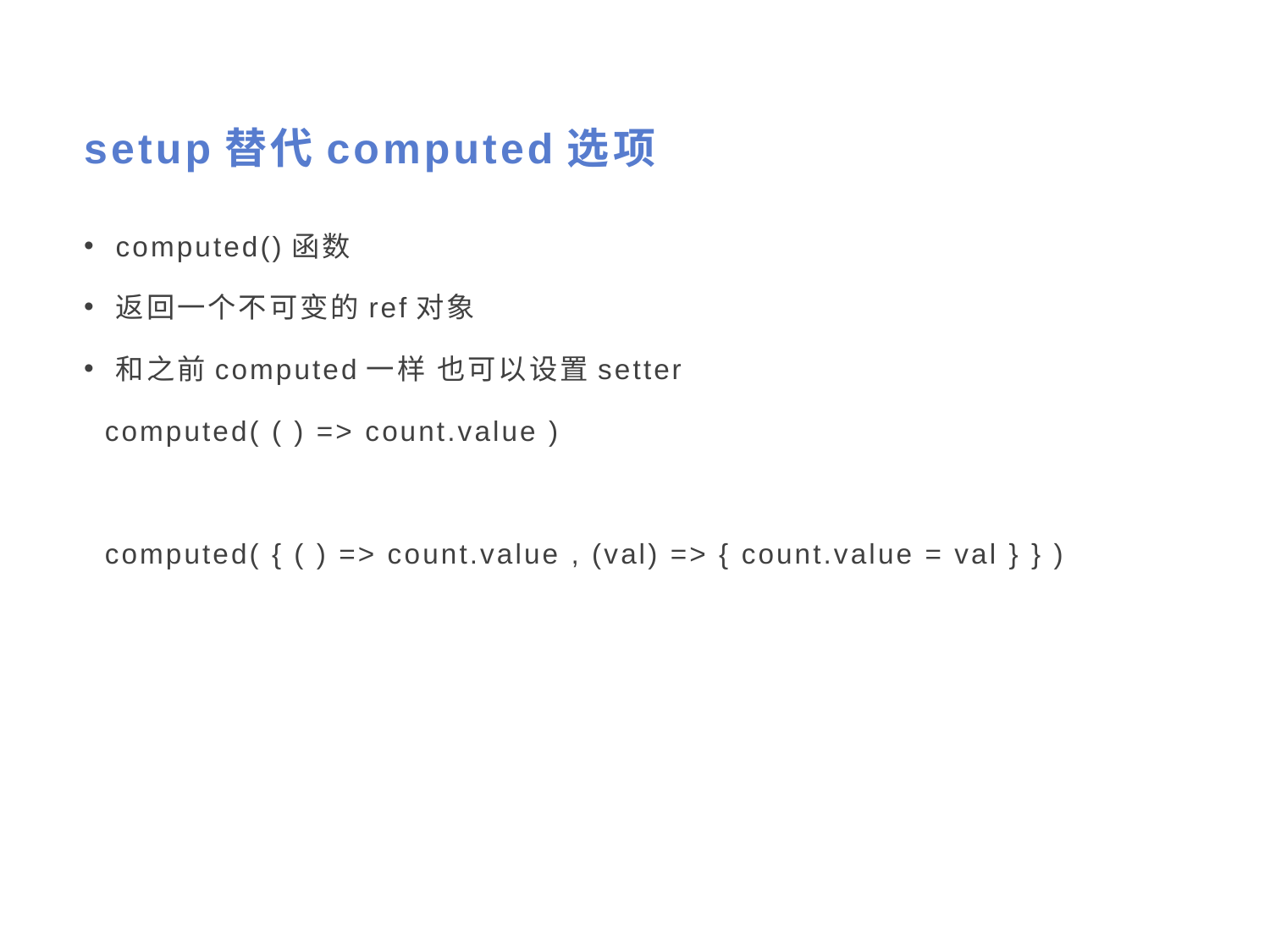

# setup替代computed选项
computed()函数
返回一个不可变的ref对象
和之前computed一样 也可以设置setter
  computed( ( ) => count.value )

  computed( { ( ) => count.value , (val) => { count.value = val } } )